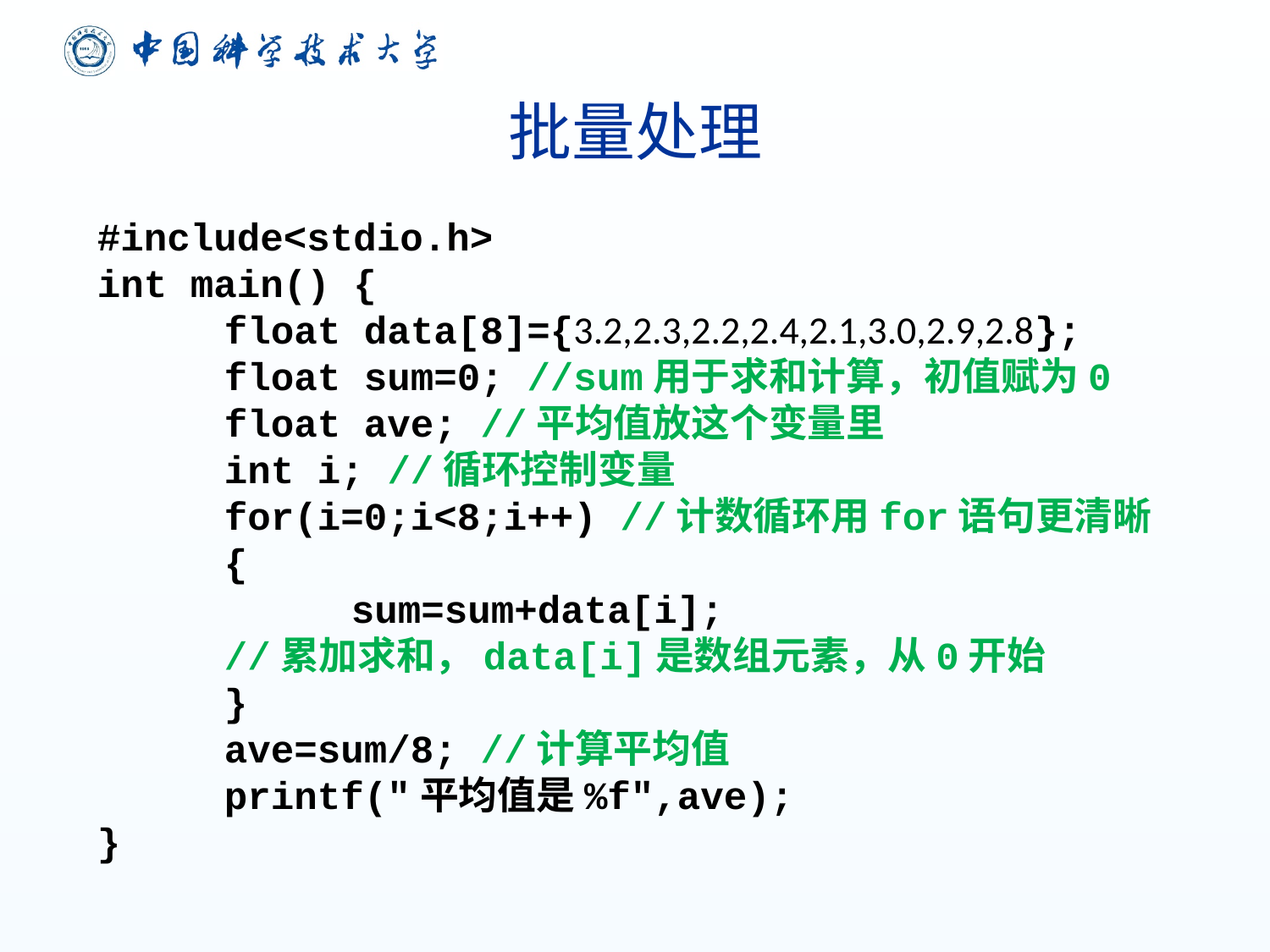

# 批量处理
#include<stdio.h>
int main() {
	float data[8]={3.2,2.3,2.2,2.4,2.1,3.0,2.9,2.8};
	float sum=0; //sum用于求和计算，初值赋为0
	float ave; //平均值放这个变量里
	int i; //循环控制变量
	for(i=0;i<8;i++) //计数循环用for语句更清晰
	{
		sum=sum+data[i];
	//累加求和，data[i]是数组元素，从0开始
	}
	ave=sum/8; //计算平均值
	printf("平均值是%f",ave);
}